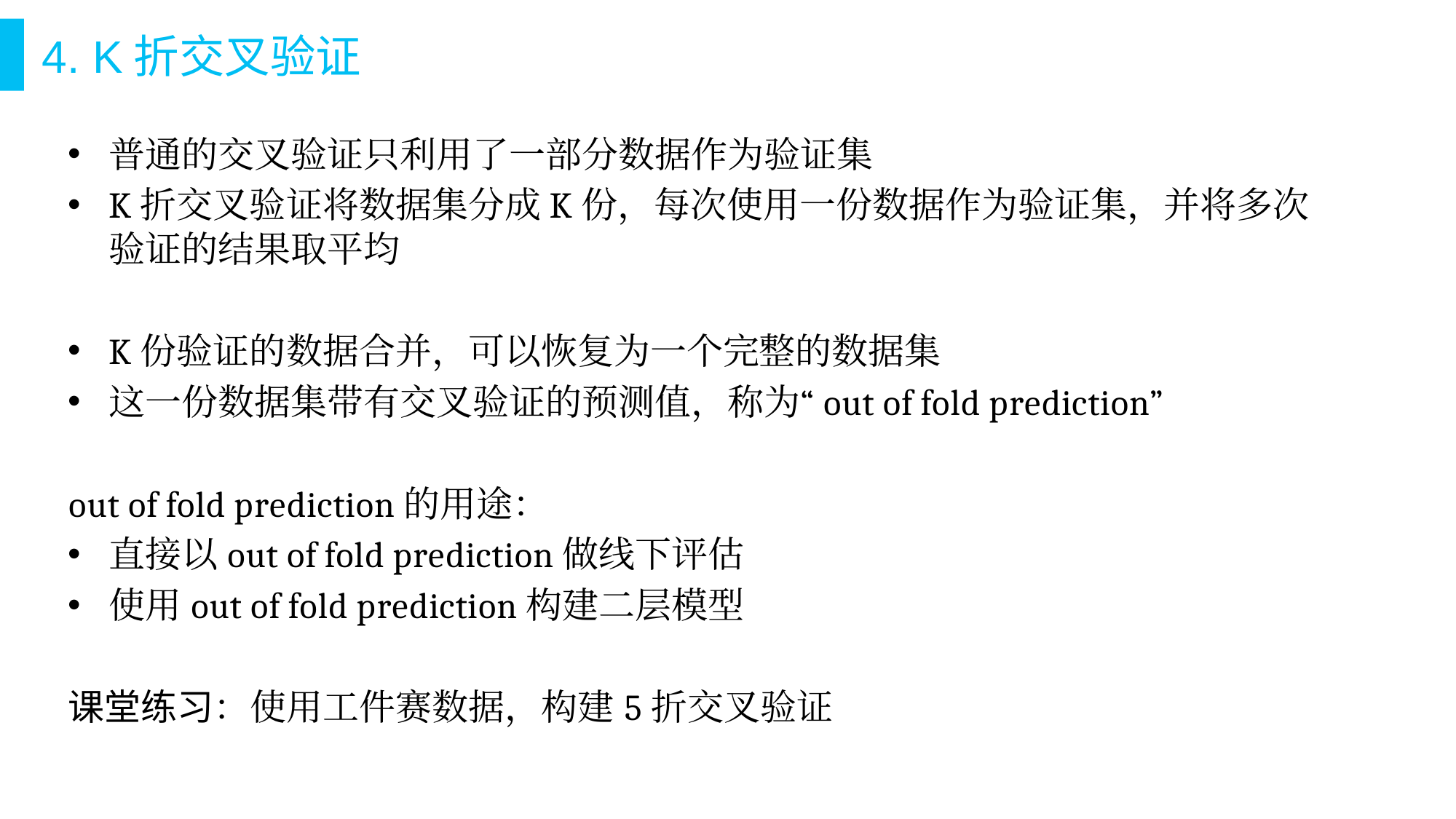

# 4. K折交叉验证
普通的交叉验证只利用了一部分数据作为验证集
K折交叉验证将数据集分成K份，每次使用一份数据作为验证集，并将多次验证的结果取平均

K份验证的数据合并，可以恢复为一个完整的数据集
这一份数据集带有交叉验证的预测值，称为“out of fold prediction”

out of fold prediction的用途：
直接以out of fold prediction做线下评估
使用out of fold prediction构建二层模型

课堂练习：使用工件赛数据，构建5折交叉验证